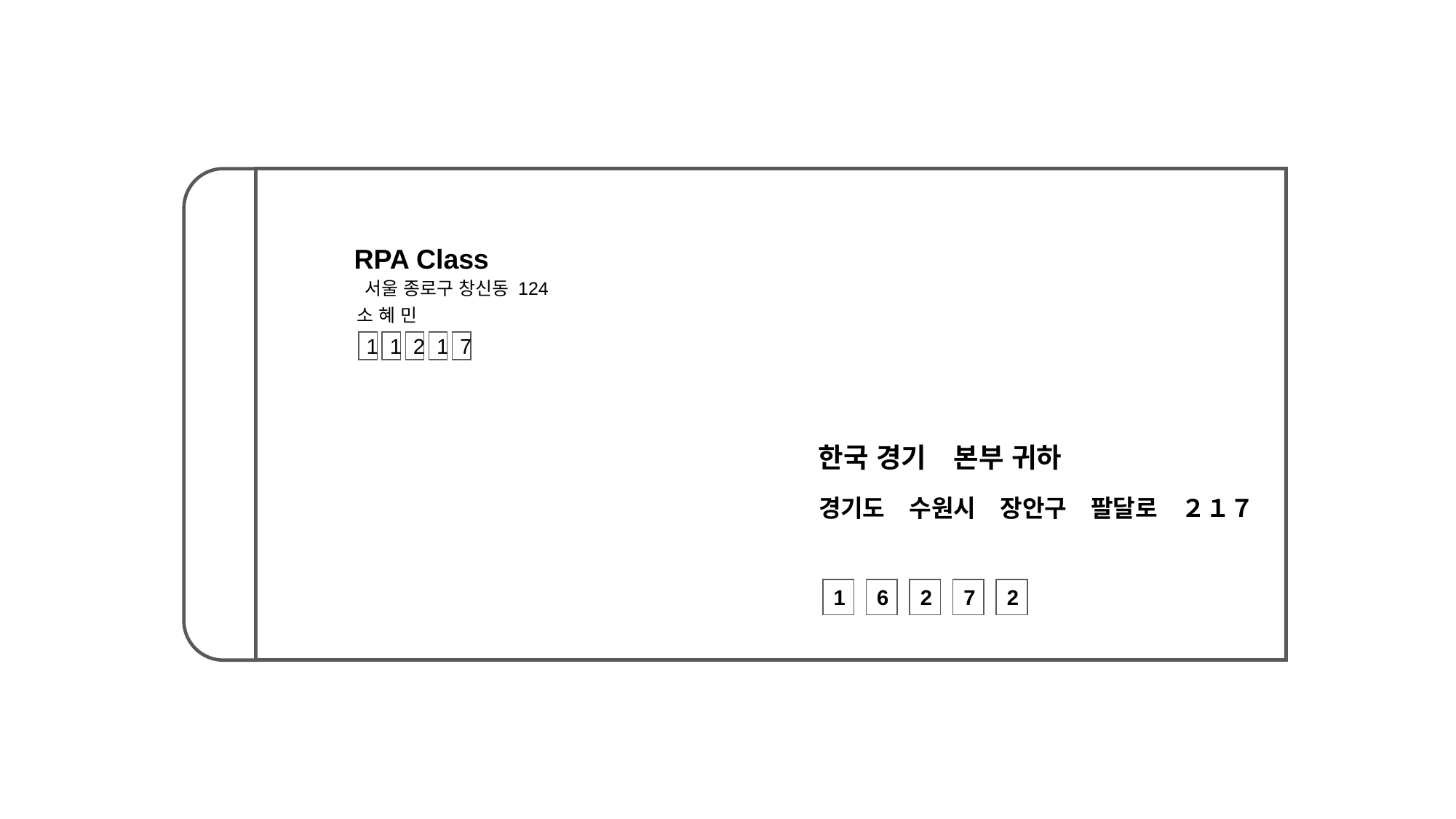

RPA Class
서울 종로구 창신동 124
소 혜 민
1
1
2
1
7
한국 경기　본부 귀하
경기도　수원시　장안구　팔달로　２１７
1
6
2
7
2